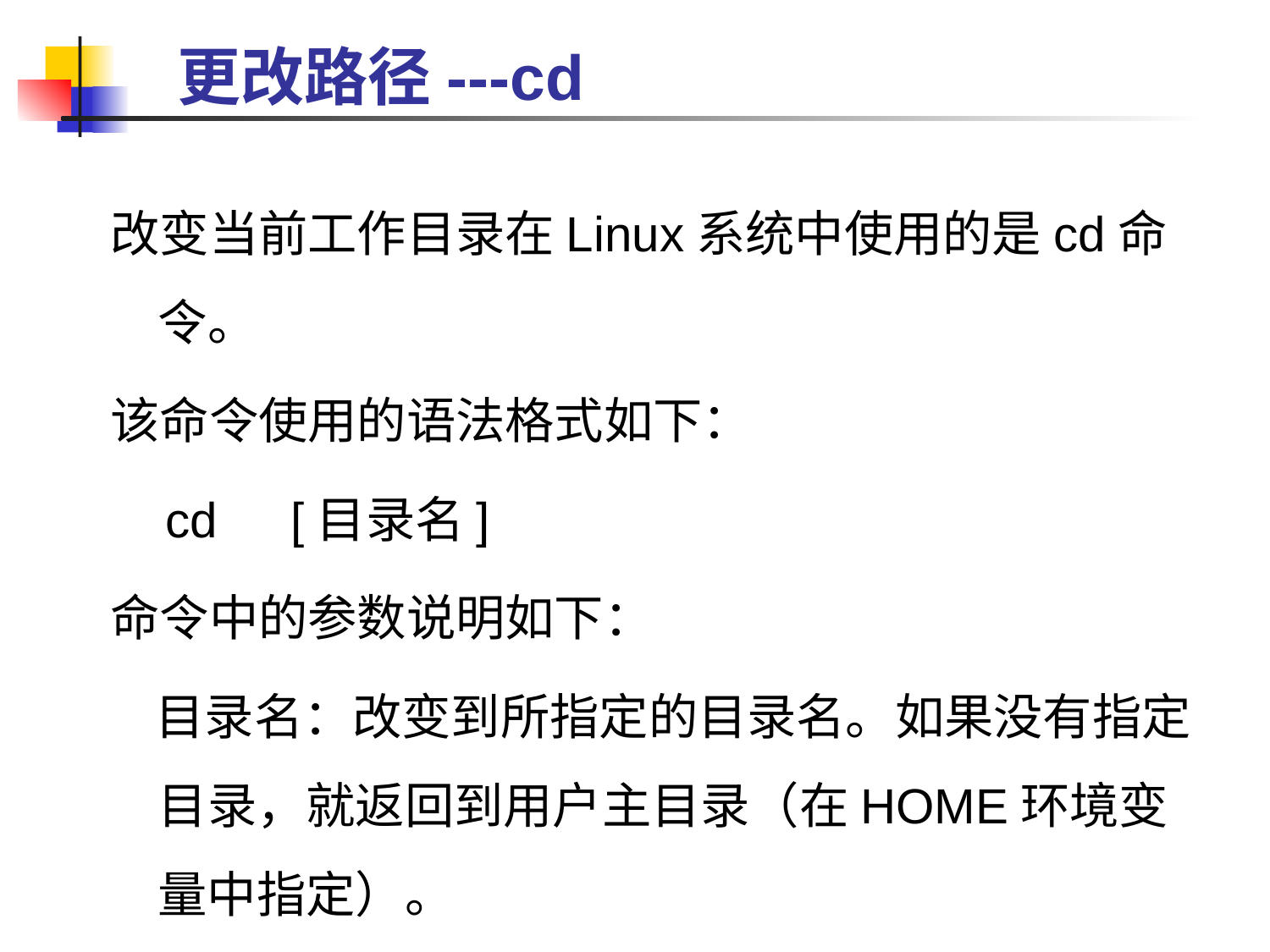

# 更改路径---cd
改变当前工作目录在Linux系统中使用的是cd命令。
该命令使用的语法格式如下：
    cd　[目录名]
命令中的参数说明如下：
   目录名：改变到所指定的目录名。如果没有指定目录，就返回到用户主目录（在HOME环境变量中指定）。